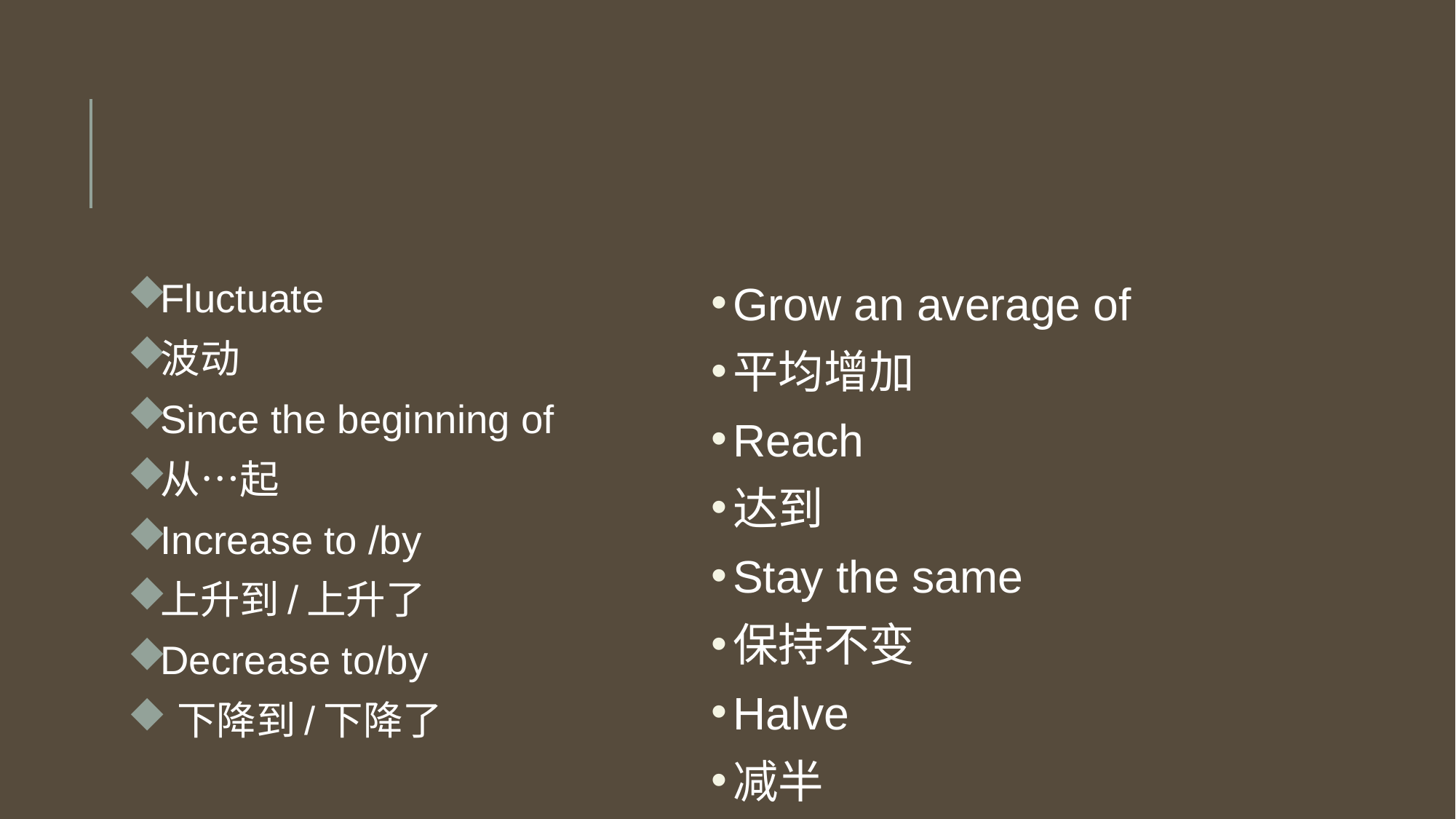

#
Grow an average of
平均增加
Reach
达到
Stay the same
保持不变
Halve
减半
Fluctuate
波动
Since the beginning of
从…起
Increase to /by
上升到/上升了
Decrease to/by
 下降到/下降了